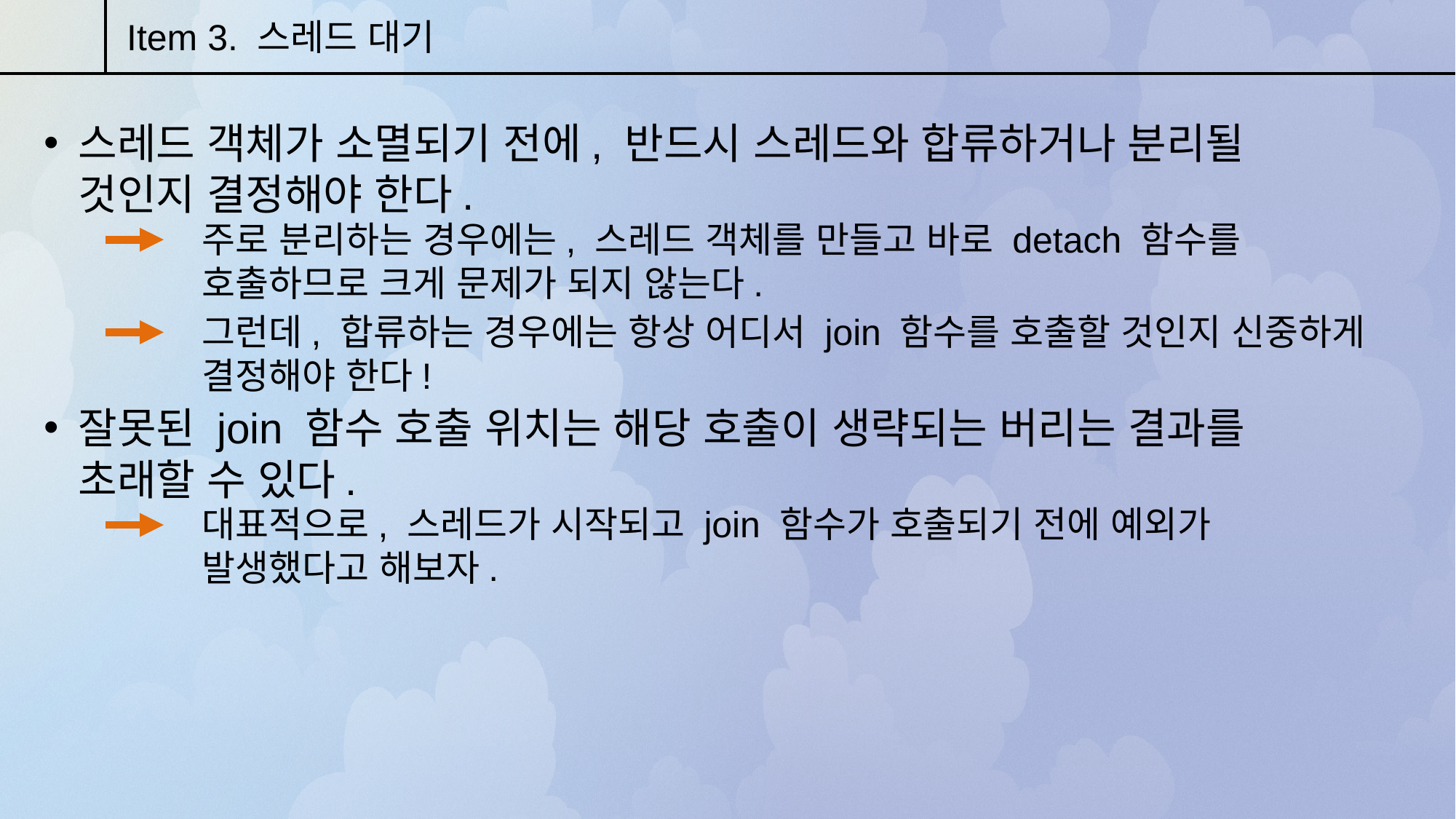

Item 3. 스레드 대기
스레드 객체가 소멸되기 전에, 반드시 스레드와 합류하거나 분리될 것인지 결정해야 한다.
주로 분리하는 경우에는, 스레드 객체를 만들고 바로 detach 함수를 호출하므로 크게 문제가 되지 않는다.
그런데, 합류하는 경우에는 항상 어디서 join 함수를 호출할 것인지 신중하게 결정해야 한다!
잘못된 join 함수 호출 위치는 해당 호출이 생략되는 버리는 결과를 초래할 수 있다.
대표적으로, 스레드가 시작되고 join 함수가 호출되기 전에 예외가 발생했다고 해보자.